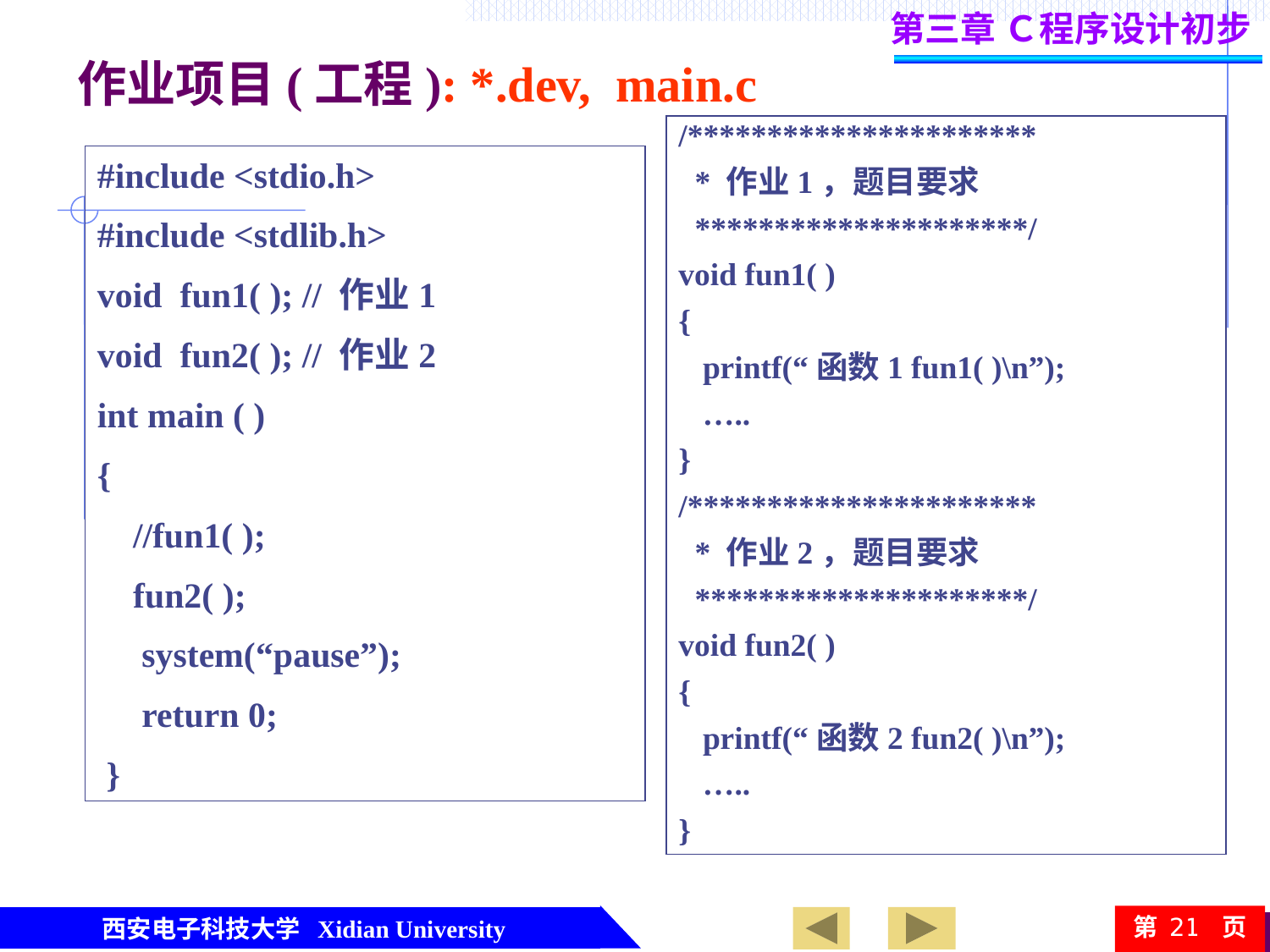

第三章 Ｃ程序设计初步

作业项目(工程): *.dev,  main.c
/**********************
  * 作业1，题目要求
  *********************/
void fun1( )
{
   printf(“函数1 fun1( )\n”);
   …..
}
/**********************
  * 作业2，题目要求
  *********************/
void fun2( )
{
   printf(“函数2 fun2( )\n”);
   …..
}
#include <stdio.h>
#include <stdlib.h>
void  fun1( ); // 作业1
void  fun2( ); // 作业2
int main ( )
{
    //fun1( );
    fun2( );
     system(“pause”);
     return 0;
 }